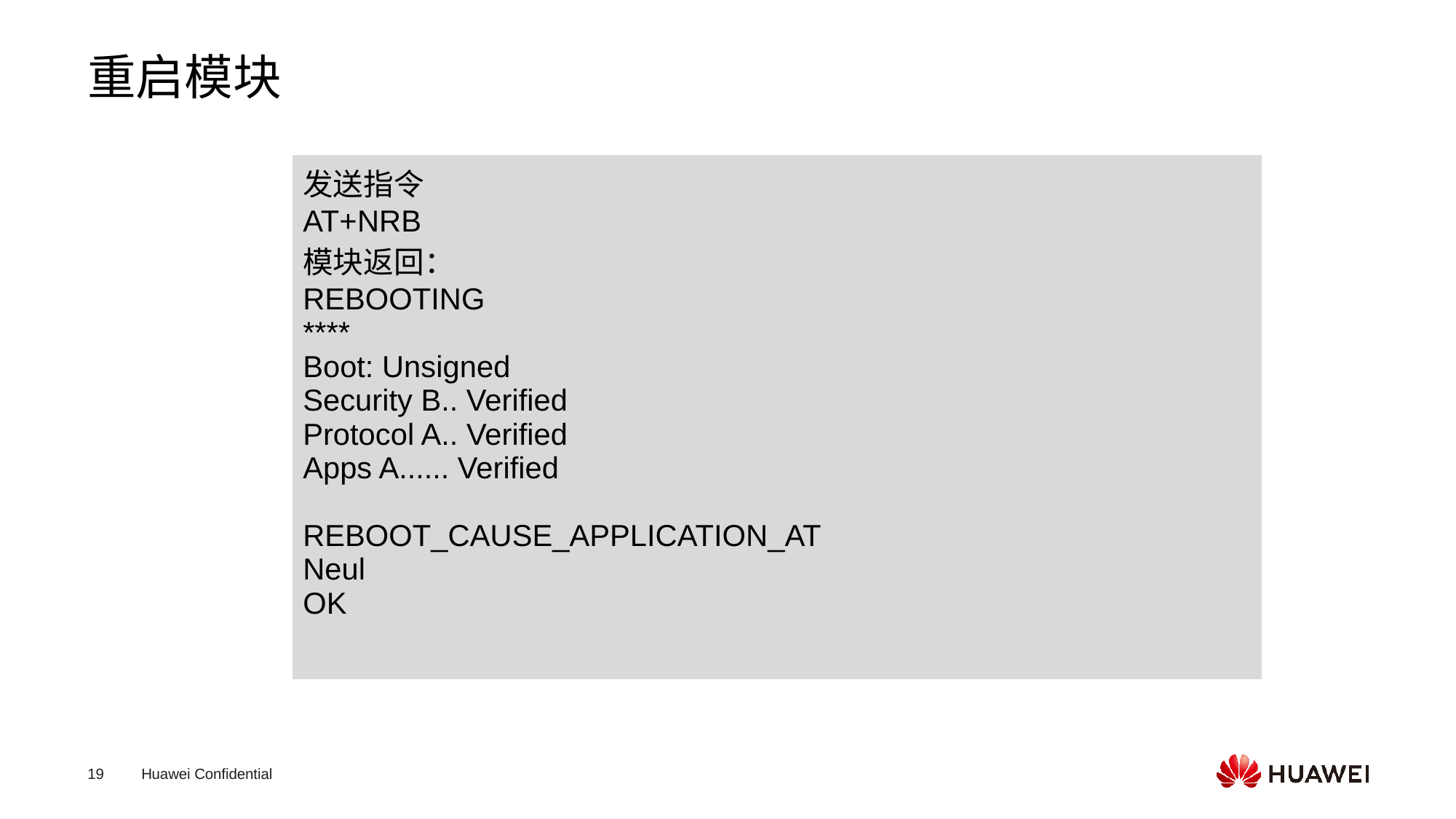

# 重启模块
| 发送指令 AT+NRB 模块返回： REBOOTING \*\*\*\* Boot: Unsigned Security B.. Verified Protocol A.. Verified Apps A...... Verified REBOOT\_CAUSE\_APPLICATION\_AT Neul OK |
| --- |